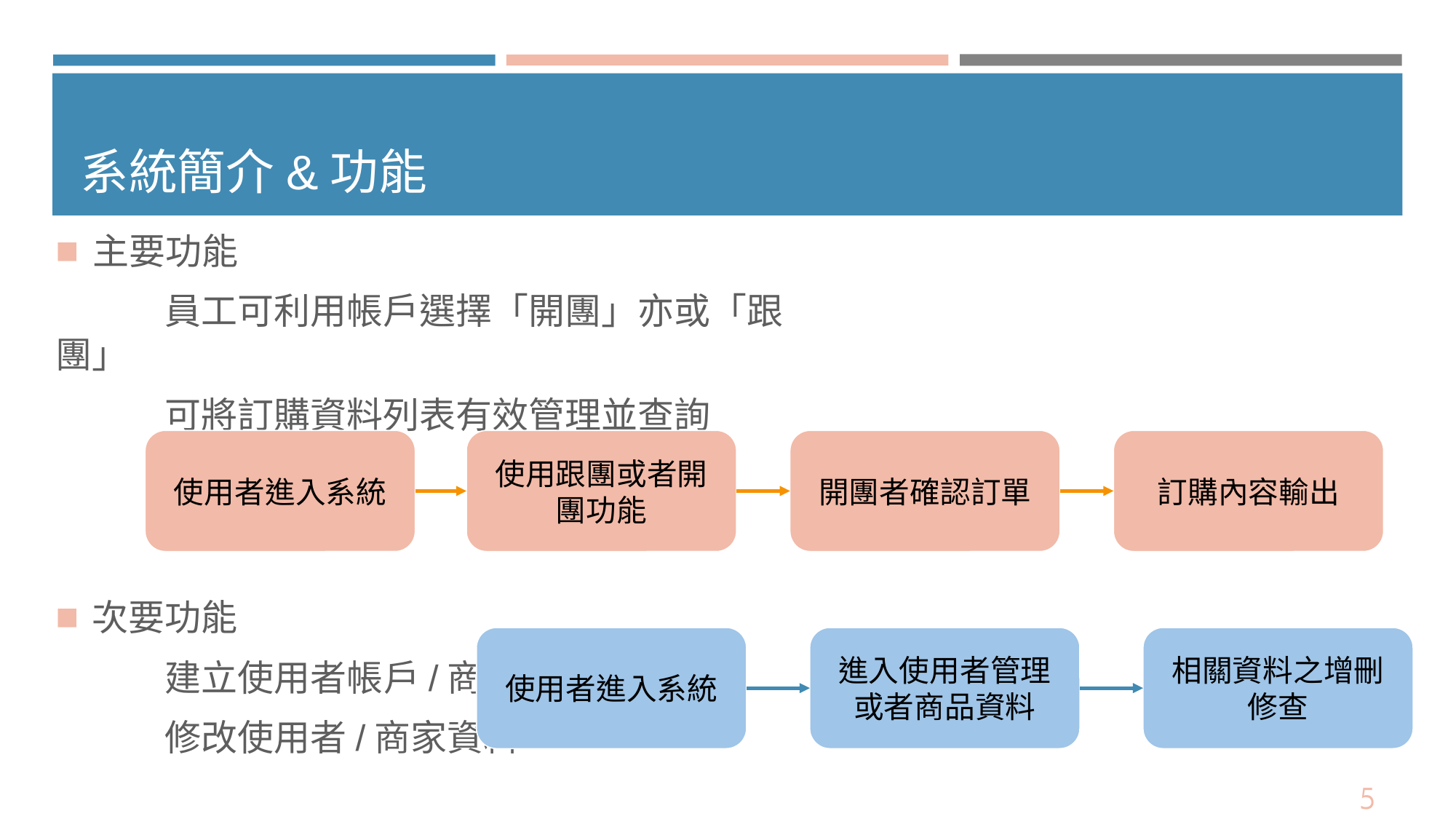

# 系統簡介&功能
主要功能
	員工可利用帳戶選擇「開團」亦或「跟團」
	可將訂購資料列表有效管理並查詢

使用者進入系統
使用跟團或者開團功能
開團者確認訂單
訂購內容輸出

次要功能
	建立使用者帳戶/商家
	修改使用者/商家資料
使用者進入系統
進入使用者管理或者商品資料
相關資料之增刪修查
5